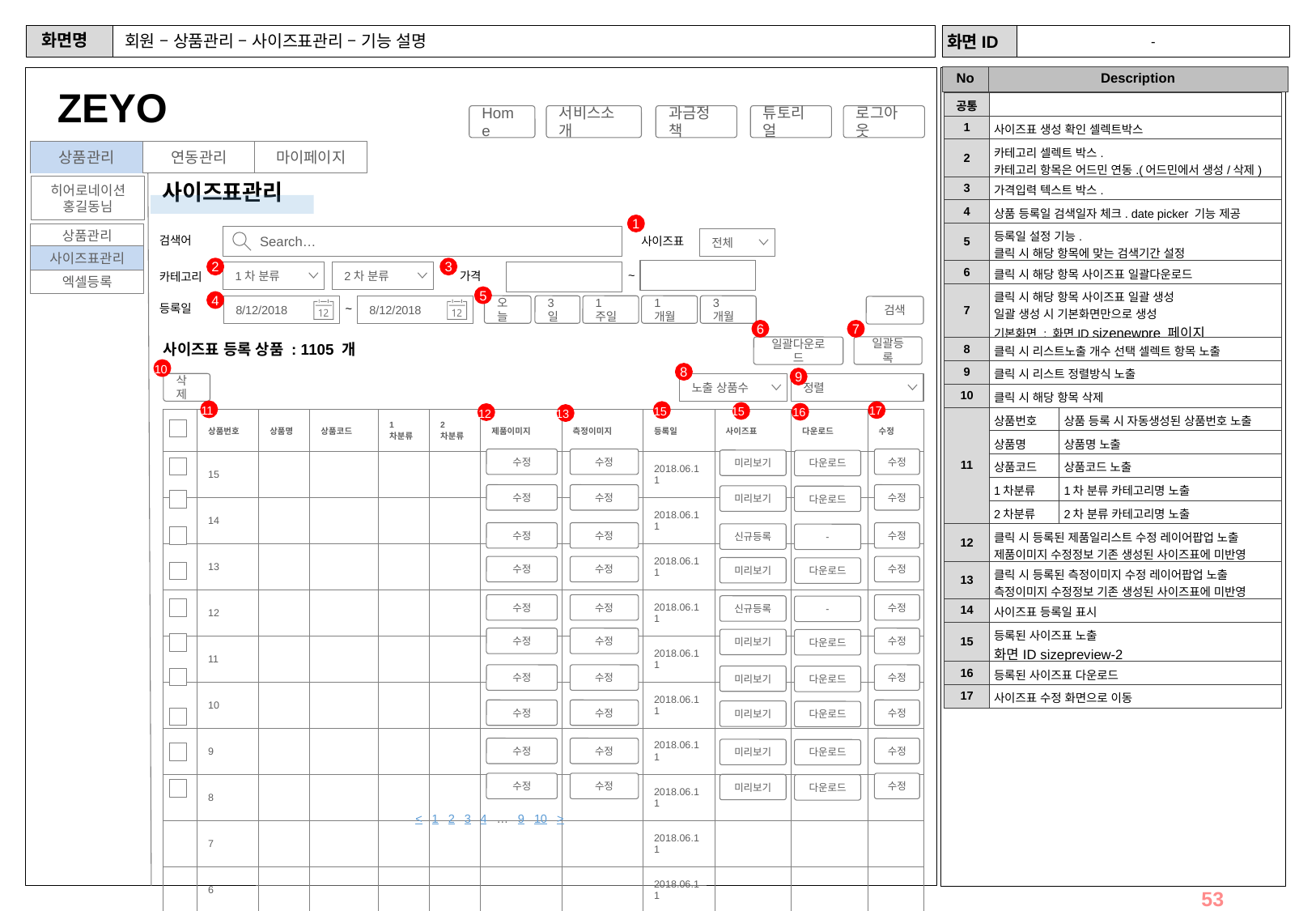

# 회원 – 상품관리 – 사이즈표관리 – 기능 설명
-
ZEYO
| 공통 |  |  |
| --- | --- | --- |
| 1 | 사이즈표 생성 확인 셀렉트박스 |  |
| 2 | 카테고리 셀렉트 박스. 카테고리 항목은 어드민 연동.(어드민에서 생성/삭제) |  |
| 3 | 가격입력 텍스트 박스. |  |
| 4 | 상품 등록일 검색일자 체크. date picker 기능 제공 |  |
| 5 | 등록일 설정 기능. 클릭 시 해당 항목에 맞는 검색기간 설정 |  |
| 6 | 클릭 시 해당 항목 사이즈표 일괄다운로드 |  |
| 7 | 클릭 시 해당 항목 사이즈표 일괄 생성 일괄 생성 시 기본화면만으로 생성 기본화면 : 화면ID sizenewpre 페이지 |  |
| 8 | 클릭 시 리스트노출 개수 선택 셀렉트 항목 노출 |  |
| 9 | 클릭 시 리스트 정렬방식 노출 |  |
| 10 | 클릭 시 해당 항목 삭제 |  |
| 11 | 상품번호 | 상품 등록 시 자동생성된 상품번호 노출 |
|  | 상품명 | 상품명 노출 |
|  | 상품코드 | 상품코드 노출 |
|  | 1차분류 | 1차 분류 카테고리명 노출 |
|  | 2차분류 | 2차 분류 카테고리명 노출 |
| 12 | 클릭 시 등록된 제품일리스트 수정 레이어팝업 노출 제품이미지 수정정보 기존 생성된 사이즈표에 미반영 |  |
| 13 | 클릭 시 등록된 측정이미지 수정 레이어팝업 노출 측정이미지 수정정보 기존 생성된 사이즈표에 미반영 |  |
| 14 | 사이즈표 등록일 표시 |  |
| 15 | 등록된 사이즈표 노출 화면ID sizepreview-2 |  |
| 16 | 등록된 사이즈표 다운로드 |  |
| 17 | 사이즈표 수정 화면으로 이동 |  |
Home
서비스소개
과금정책
튜토리얼
로그아웃
상품관리
연동관리
마이페이지
사이즈표관리

히어로네이션
홍길동님
1
상품관리
Search…

검색어
사이즈표
전체

사이즈표관리
2
3

~
가격
1차 분류

2차 분류

카테고리
엑셀등록
5
4
등록일
~
8/12/2018

8/12/2018

오늘
3일
1주일
1개월
3개월
검색
6
7
사이즈표 등록 상품 : 1105 개
일괄등록
일괄다운로드
10

8
9
삭제
노출 상품수

정렬

17
11
15
15
16
12
13

|  | 상품번호 | 상품명 | 상품코드 | 1차분류 | 2차분류 | 제품이미지 | 측정이미지 | 등록일 | 사이즈표 | 다운로드 | 수정 |
| --- | --- | --- | --- | --- | --- | --- | --- | --- | --- | --- | --- |
|  | 15 |  |  |  |  |  |  | 2018.06.11 |  |  |  |
|  | 14 |  |  |  |  |  |  | 2018.06.11 |  |  |  |
|  | 13 |  |  |  |  |  |  | 2018.06.11 |  |  |  |
|  | 12 |  |  |  |  |  |  | 2018.06.11 |  |  |  |
|  | 11 |  |  |  |  |  |  | 2018.06.11 |  |  |  |
|  | 10 |  |  |  |  |  |  | 2018.06.11 |  |  |  |
|  | 9 |  |  |  |  |  |  | 2018.06.11 |  |  |  |
|  | 8 |  |  |  |  |  |  | 2018.06.11 |  |  |  |
|  | 7 |  |  |  |  |  |  | 2018.06.11 |  |  |  |
|  | 6 |  |  |  |  |  |  | 2018.06.11 |  |  |  |

수정
수정
수정
미리보기
다운로드

수정
수정
수정

미리보기
다운로드

수정
수정
수정
신규등록
-
수정
수정
수정

미리보기
다운로드

수정
수정
수정
신규등록
-
수정
수정
수정

미리보기
다운로드

수정
수정
수정
미리보기
다운로드
수정
수정
수정
미리보기
다운로드

수정
수정
수정

미리보기
다운로드
수정
수정
수정
미리보기
다운로드

<   1   2   3   4   …   9   10   >
53